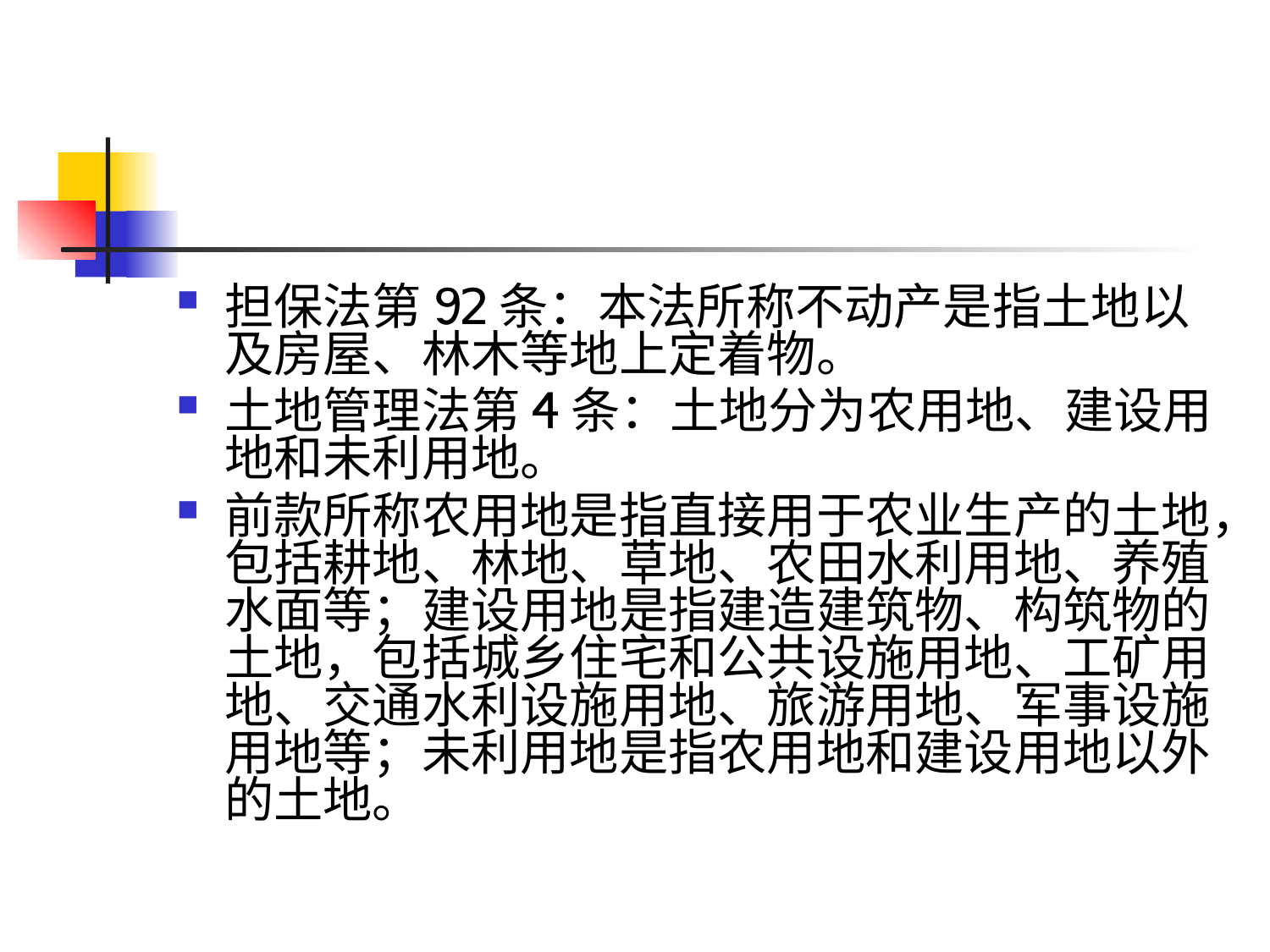

#
担保法第92条：本法所称不动产是指土地以及房屋、林木等地上定着物。
土地管理法第4条：土地分为农用地、建设用地和未利用地。
前款所称农用地是指直接用于农业生产的土地，包括耕地、林地、草地、农田水利用地、养殖水面等；建设用地是指建造建筑物、构筑物的土地，包括城乡住宅和公共设施用地、工矿用地、交通水利设施用地、旅游用地、军事设施用地等；未利用地是指农用地和建设用地以外的土地。